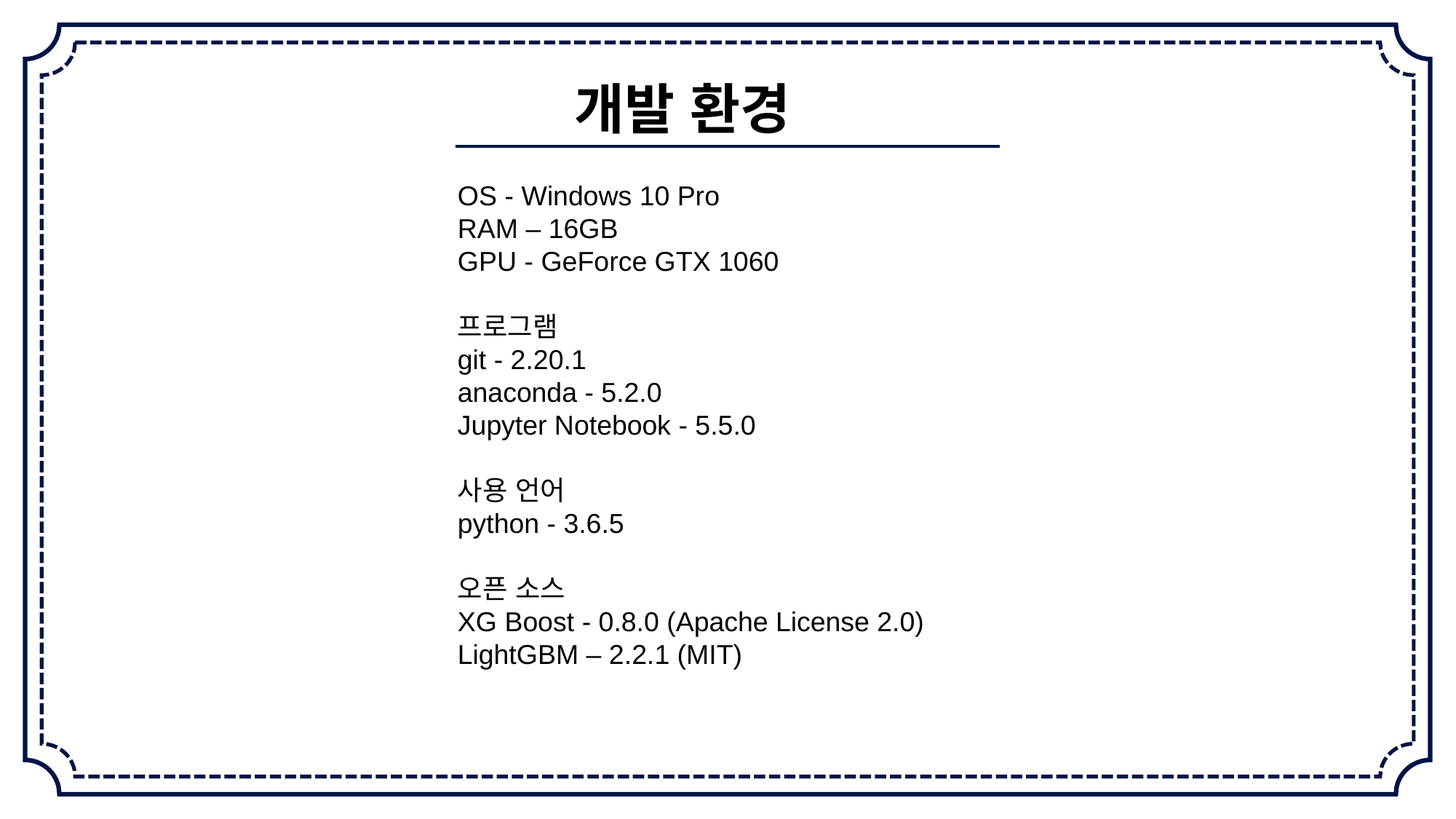

개발 환경
OS - Windows 10 Pro
RAM – 16GB
GPU - GeForce GTX 1060

프로그램
git - 2.20.1
anaconda - 5.2.0
Jupyter Notebook - 5.5.0

사용 언어
python - 3.6.5

오픈 소스
XG Boost - 0.8.0 (Apache License 2.0)
LightGBM – 2.2.1 (MIT)